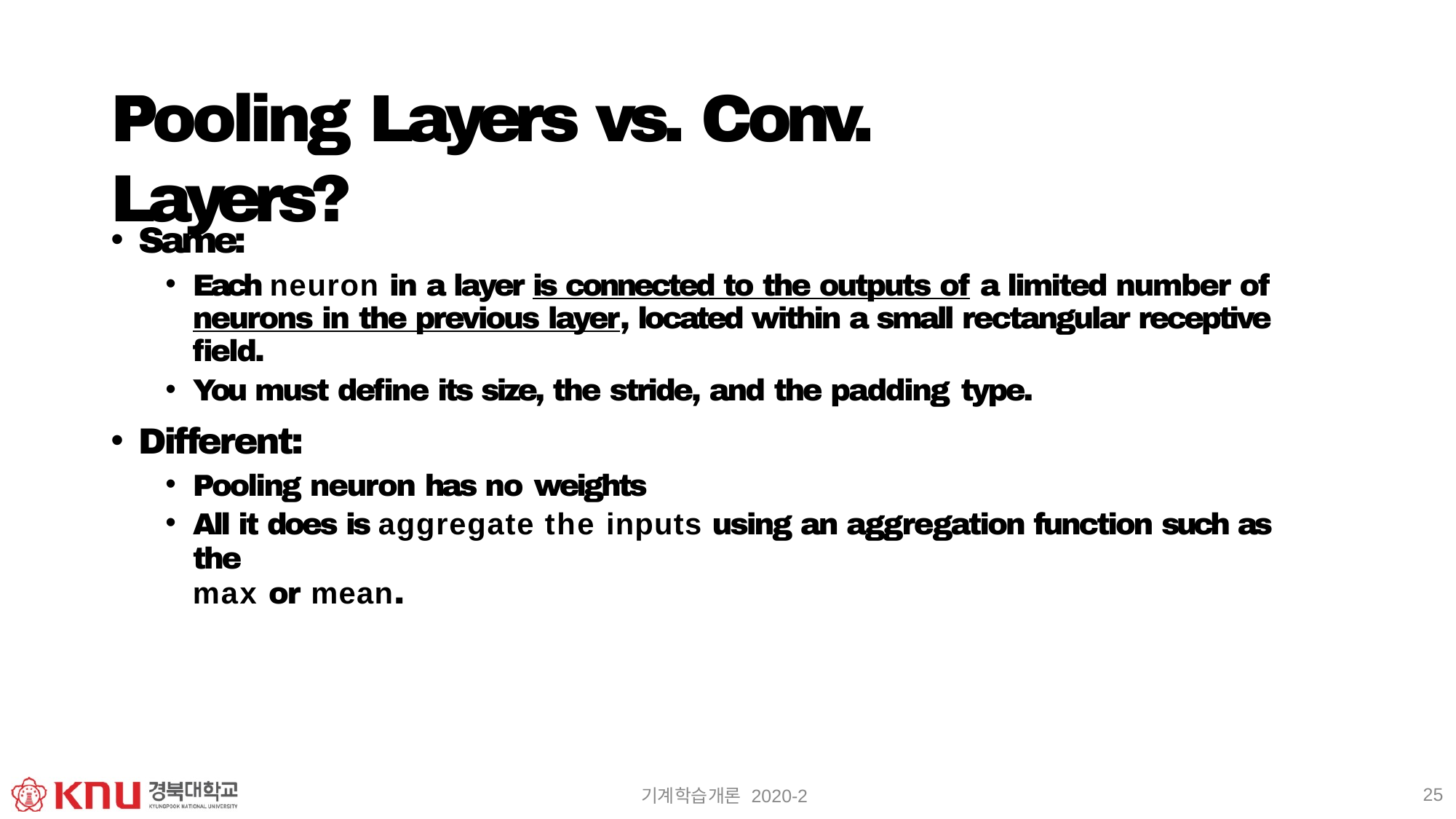

# Pooling Layers vs. Conv. Layers?
Same:
Each neuron in a layer is connected to the outputs of a limited number of  neurons in the previous layer, located within a small rectangular receptive field.
You must define its size, the stride, and the padding type.
Different:
Pooling neuron has no weights
All it does is aggregate the inputs using an aggregation function such as the
max or mean.
25
기계학습개론 2020-2